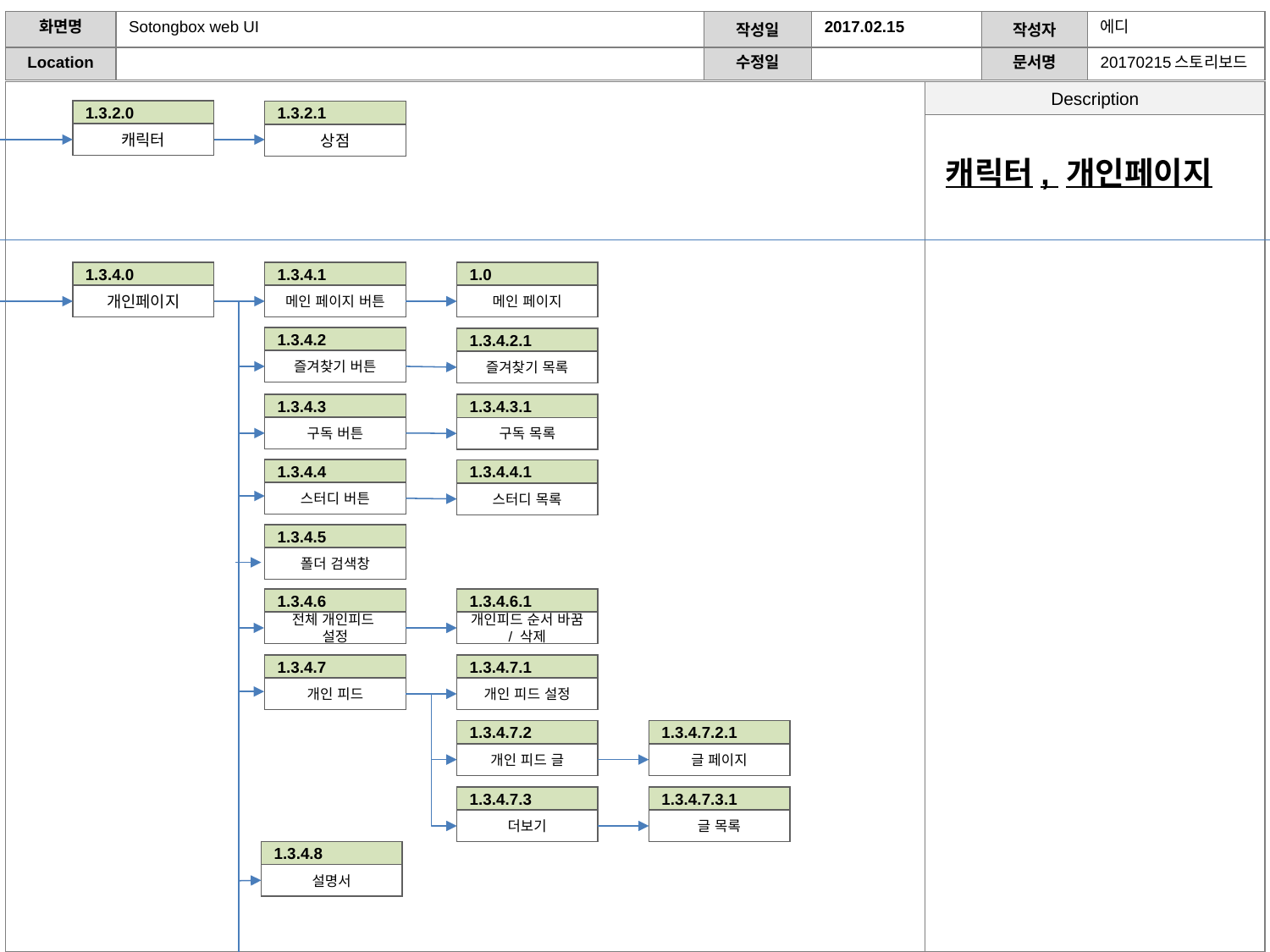

1.3.2.0
캐릭터
1.3.2.1
상점
캐릭터, 개인페이지
1.0
메인 페이지
1.3.4.0
개인페이지
1.3.4.1
메인 페이지 버튼
1.3.4.2
즐겨찾기 버튼
1.3.4.2.1
즐겨찾기 목록
1.3.4.3
구독 버튼
1.3.4.3.1
구독 목록
1.3.4.4
스터디 버튼
1.3.4.4.1
스터디 목록
1.3.4.5
폴더 검색창
1.3.4.6.1
개인피드 순서 바꿈 / 삭제
1.3.4.6
전체 개인피드
설정
1.3.4.7
개인 피드
1.3.4.7.1
개인 피드 설정
1.3.4.7.2.1
글 페이지
1.3.4.7.2
개인 피드 글
1.3.4.7.3
더보기
1.3.4.7.3.1
글 목록
1.3.4.8
설명서